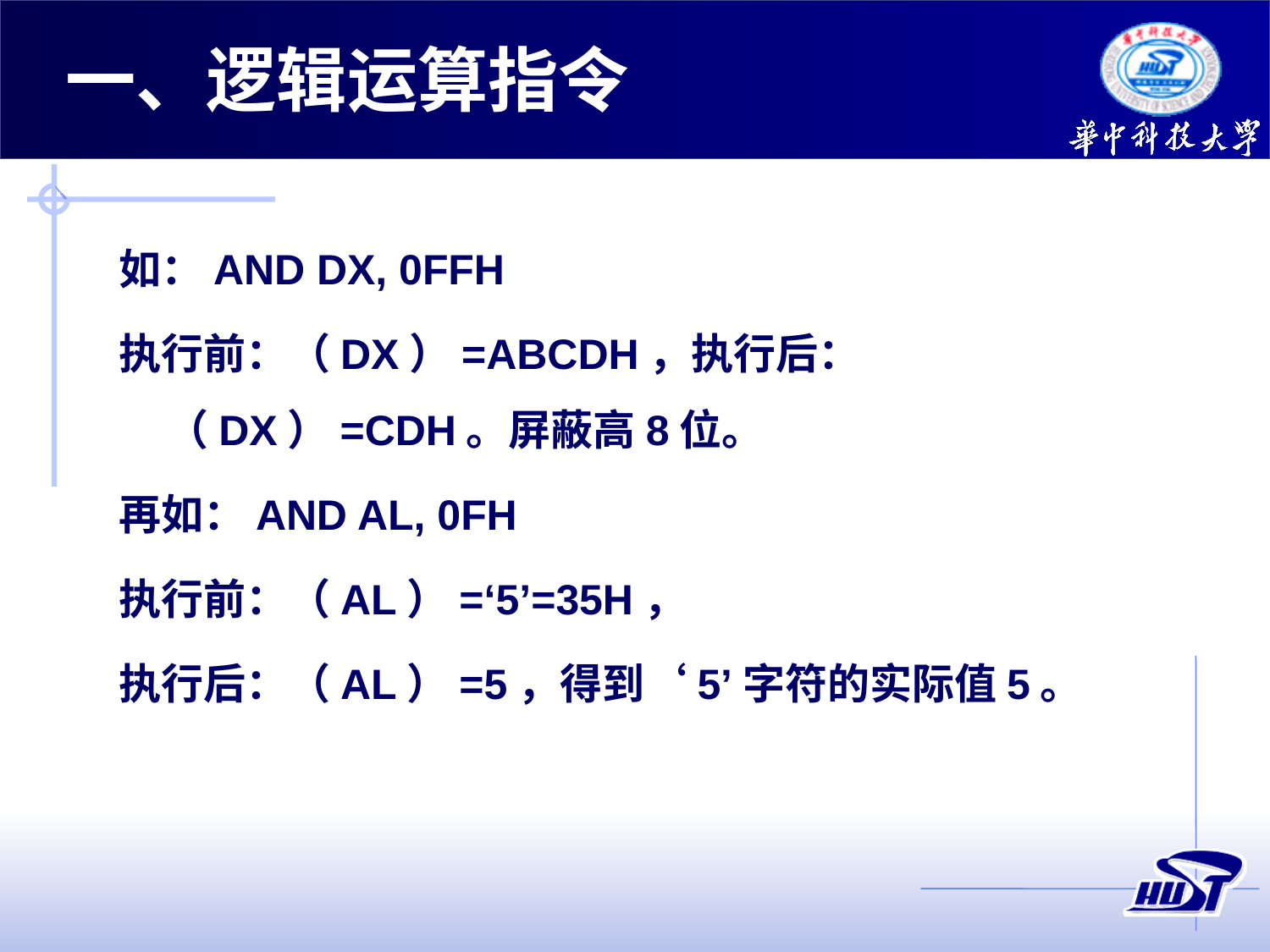

# 一、逻辑运算指令
如：AND DX, 0FFH
执行前：（DX）=ABCDH，执行后：（DX）=CDH。屏蔽高8位。
再如：AND AL, 0FH
执行前：（AL）=‘5’=35H，
执行后：（AL）=5，得到‘5’字符的实际值5。